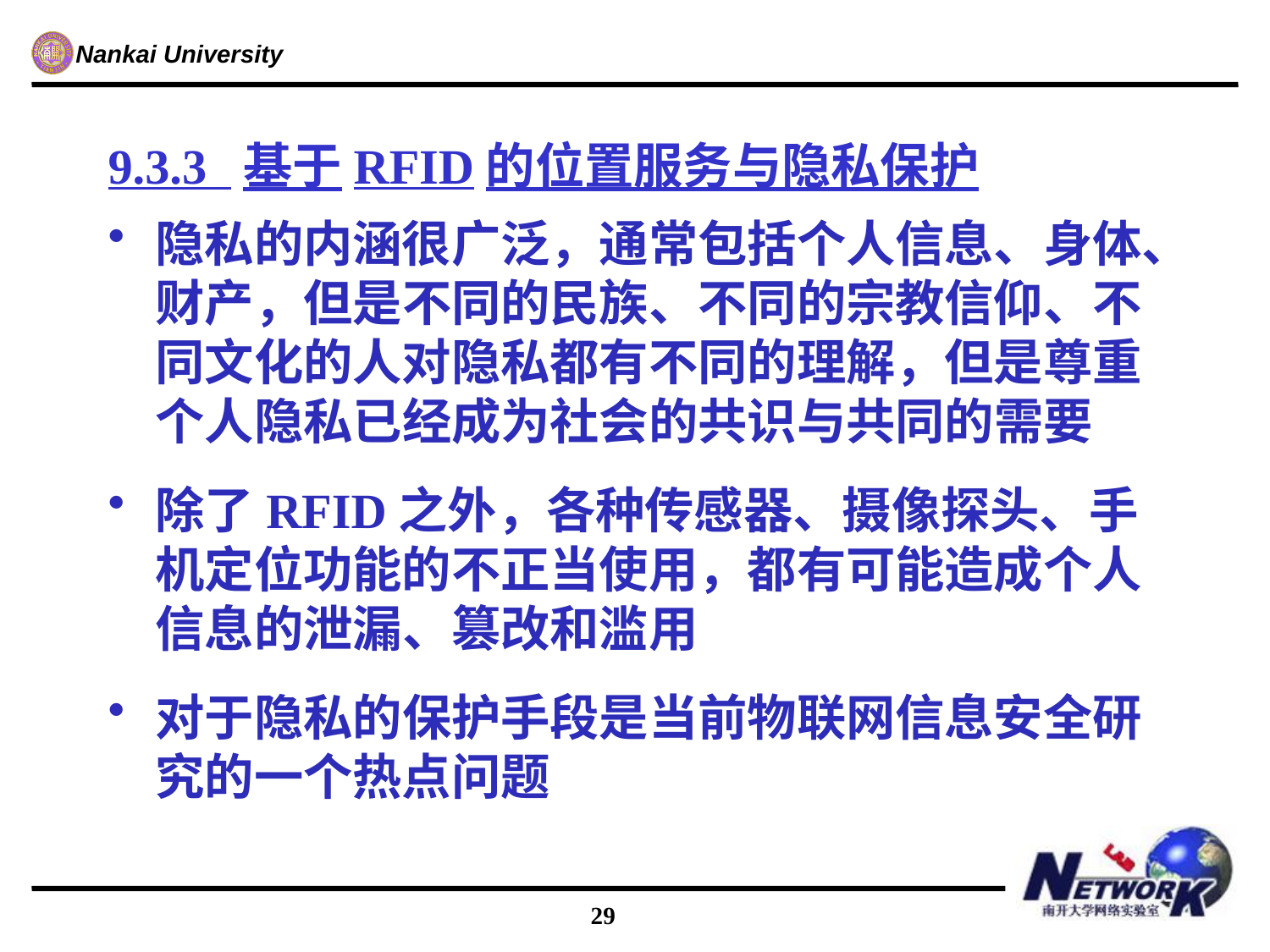

# 9.3.3  基于RFID的位置服务与隐私保护
隐私的内涵很广泛，通常包括个人信息、身体、财产，但是不同的民族、不同的宗教信仰、不同文化的人对隐私都有不同的理解，但是尊重个人隐私已经成为社会的共识与共同的需要

除了RFID之外，各种传感器、摄像探头、手机定位功能的不正当使用，都有可能造成个人信息的泄漏、篡改和滥用

对于隐私的保护手段是当前物联网信息安全研究的一个热点问题
29